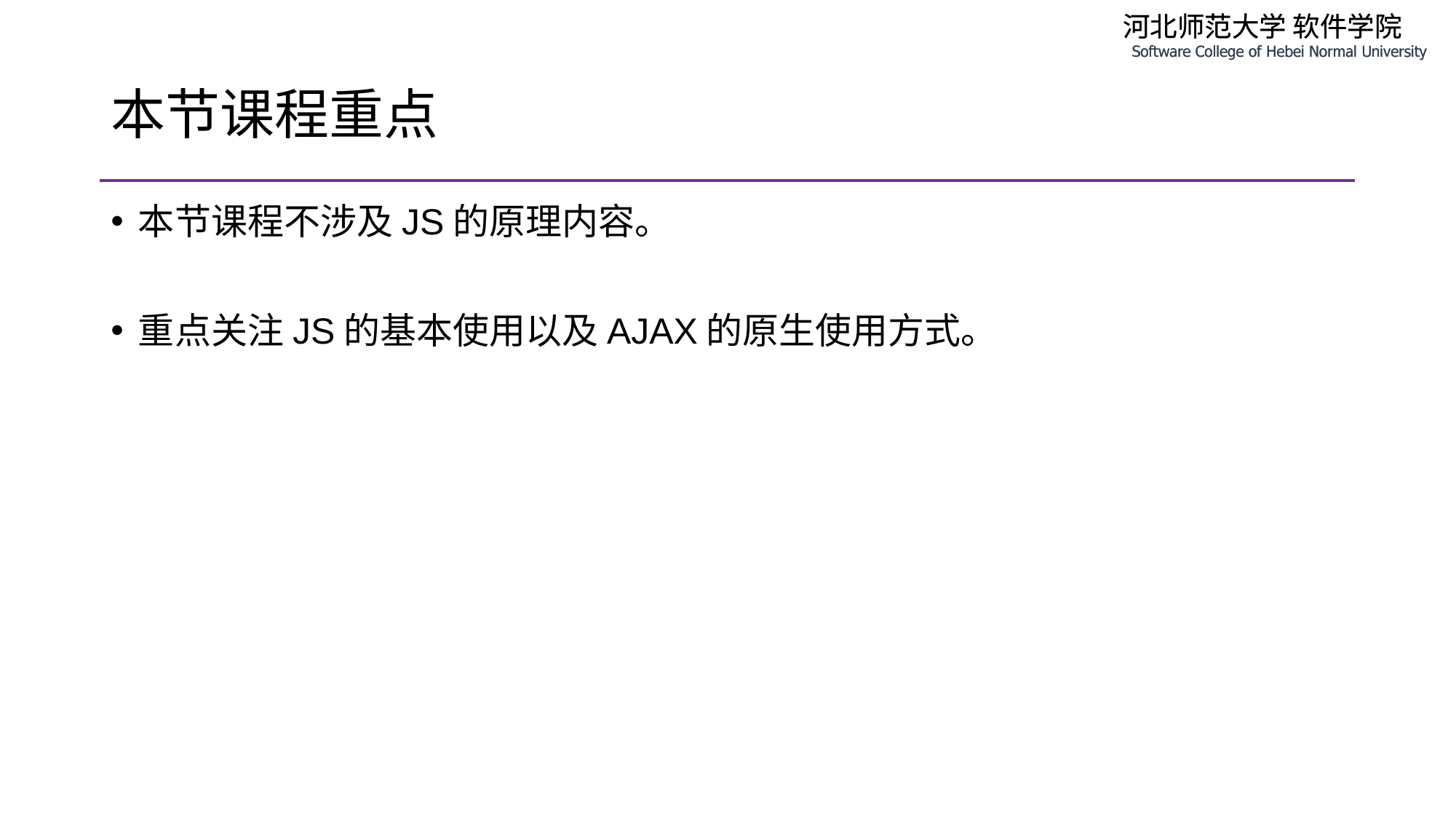

# 本节课程重点
本节课程不涉及JS的原理内容。

重点关注JS的基本使用以及AJAX的原生使用方式。